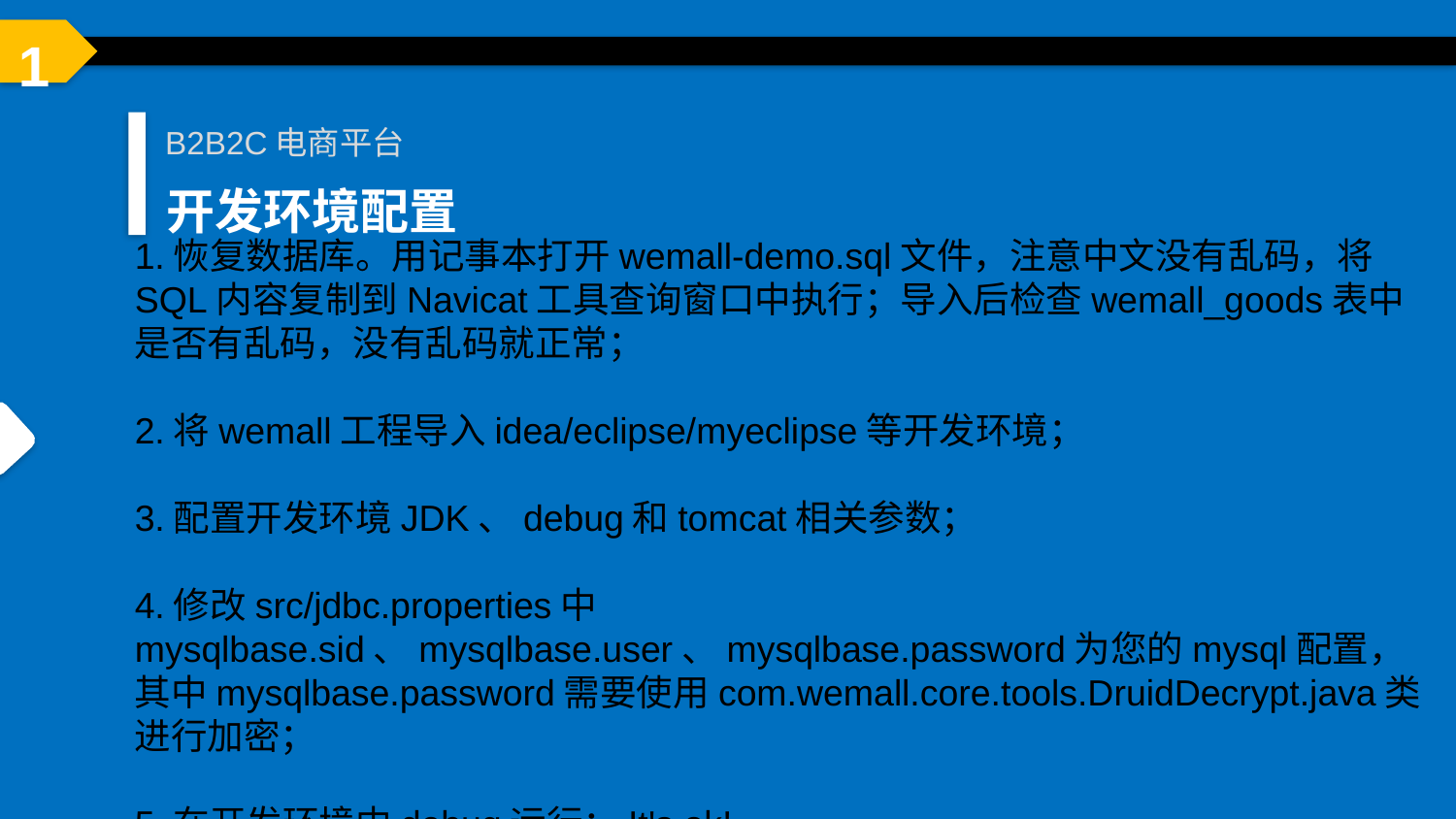

1

B2B2C电商平台

开发环境配置
1.恢复数据库。用记事本打开wemall-demo.sql文件，注意中文没有乱码，将SQL内容复制到Navicat工具查询窗口中执行；导入后检查wemall_goods表中是否有乱码，没有乱码就正常；

2.将wemall工程导入idea/eclipse/myeclipse等开发环境；

3.配置开发环境JDK、debug和tomcat相关参数；

4.修改src/jdbc.properties中mysqlbase.sid、mysqlbase.user、mysqlbase.password为您的mysql配置，其中mysqlbase.password需要使用com.wemall.core.tools.DruidDecrypt.java类进行加密；

5.在开发环境中debug运行；It's ok!